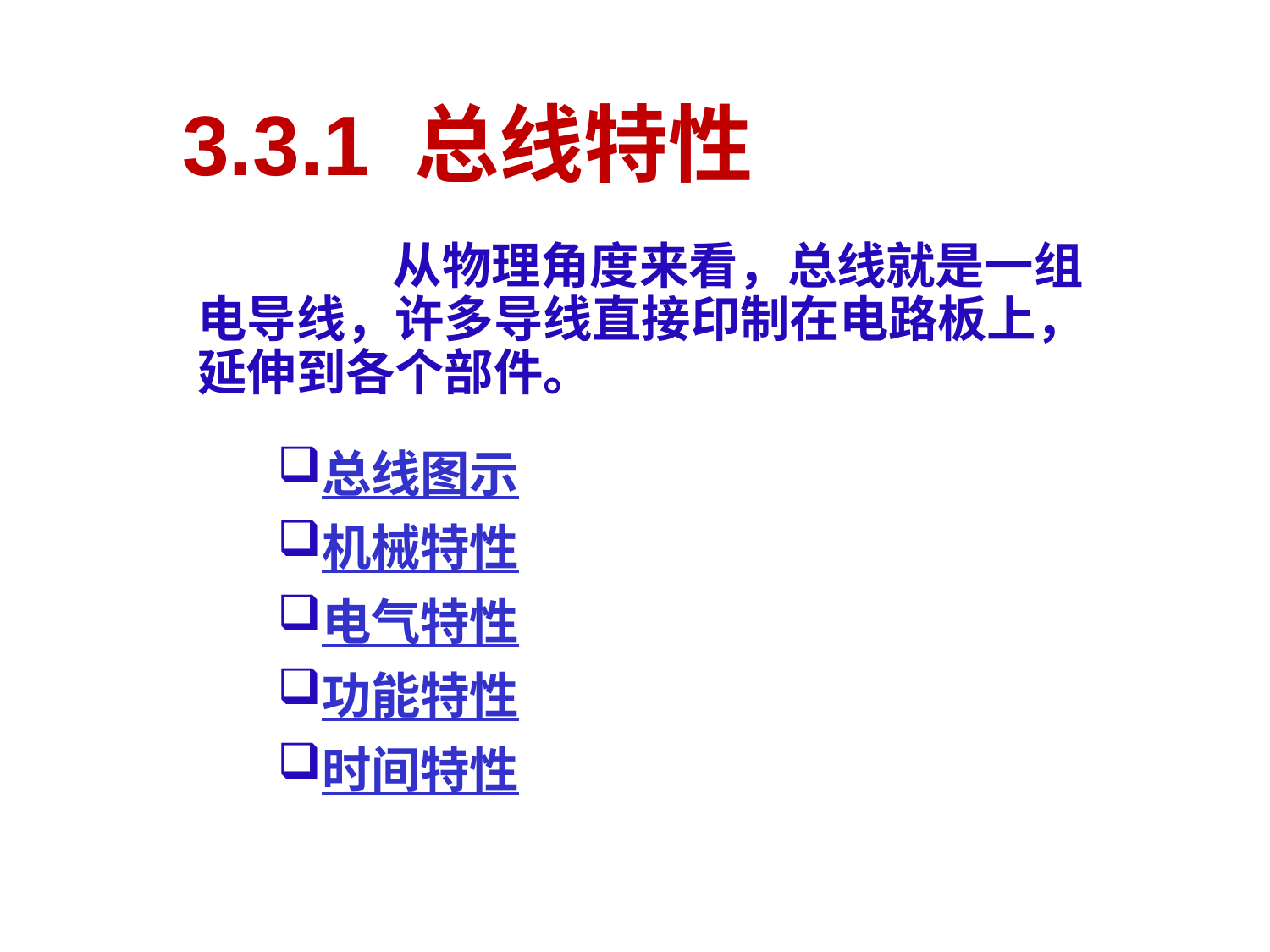

# 3.3.1 总线特性
		     从物理角度来看，总线就是一组电导线，许多导线直接印制在电路板上，延伸到各个部件。
总线图示
机械特性
电气特性
功能特性
时间特性